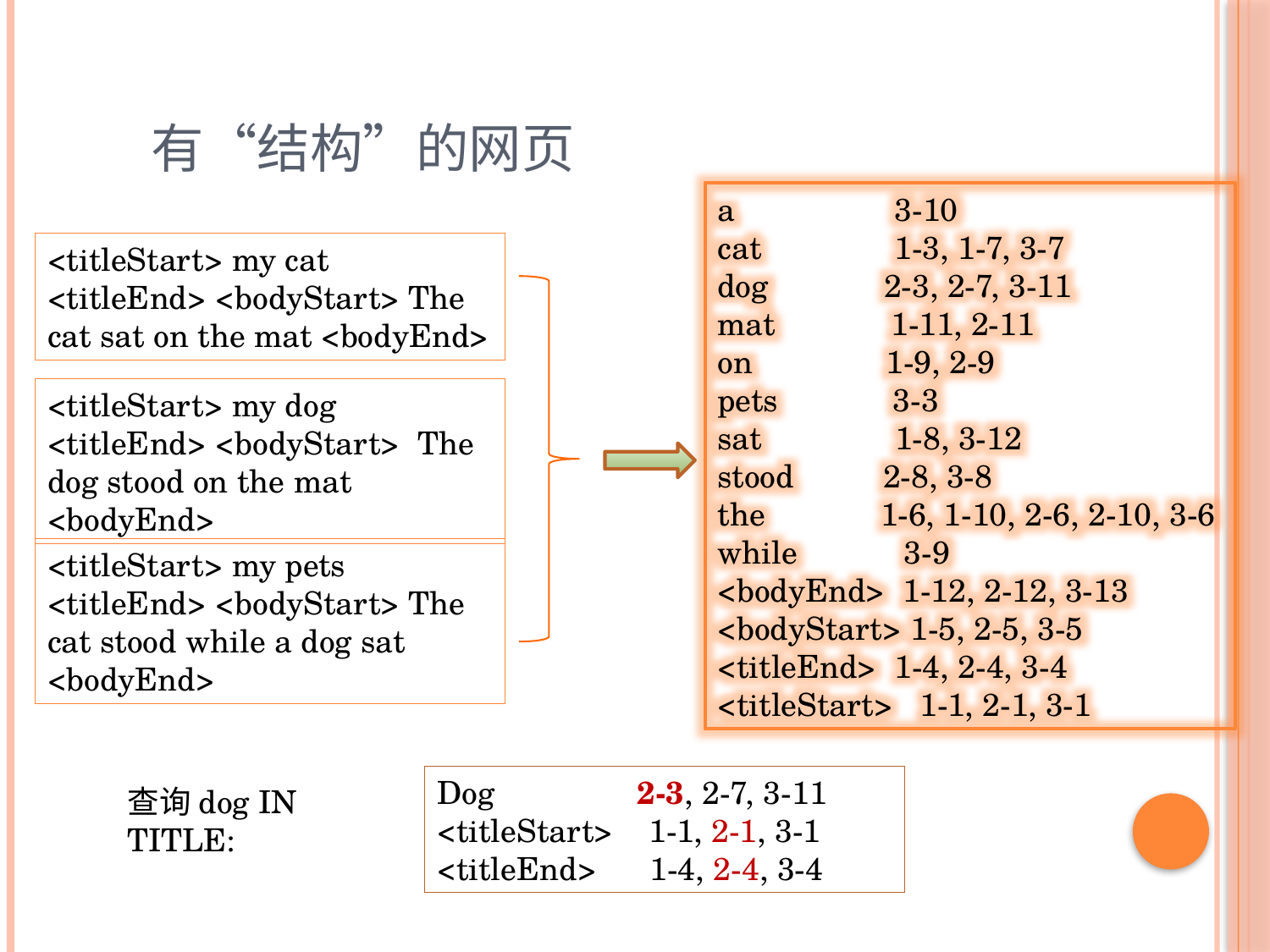

# 有“结构”的网页
a                  3-10
cat               1-3, 1-7, 3-7
dog             2-3, 2-7, 3-11
mat             1-11, 2-11
on               1-9, 2-9
pets             3-3
sat               1-8, 3-12
stood          2-8, 3-8
the             1-6, 1-10, 2-6, 2-10, 3-6
while            3-9
<bodyEnd>  1-12, 2-12, 3-13
<bodyStart> 1-5, 2-5, 3-5
<titleEnd>  1-4, 2-4, 3-4
<titleStart>   1-1, 2-1, 3-1
<titleStart> my cat <titleEnd> <bodyStart> The cat sat on the mat <bodyEnd>

<titleStart> my dog <titleEnd> <bodyStart>  The dog stood on the mat <bodyEnd>

<titleStart> my pets <titleEnd> <bodyStart> The cat stood while a dog sat <bodyEnd>
Dog                2-3, 2-7, 3-11
<titleStart>    1-1, 2-1, 3-1
<titleEnd>      1-4, 2-4, 3-4
查询dog IN TITLE: